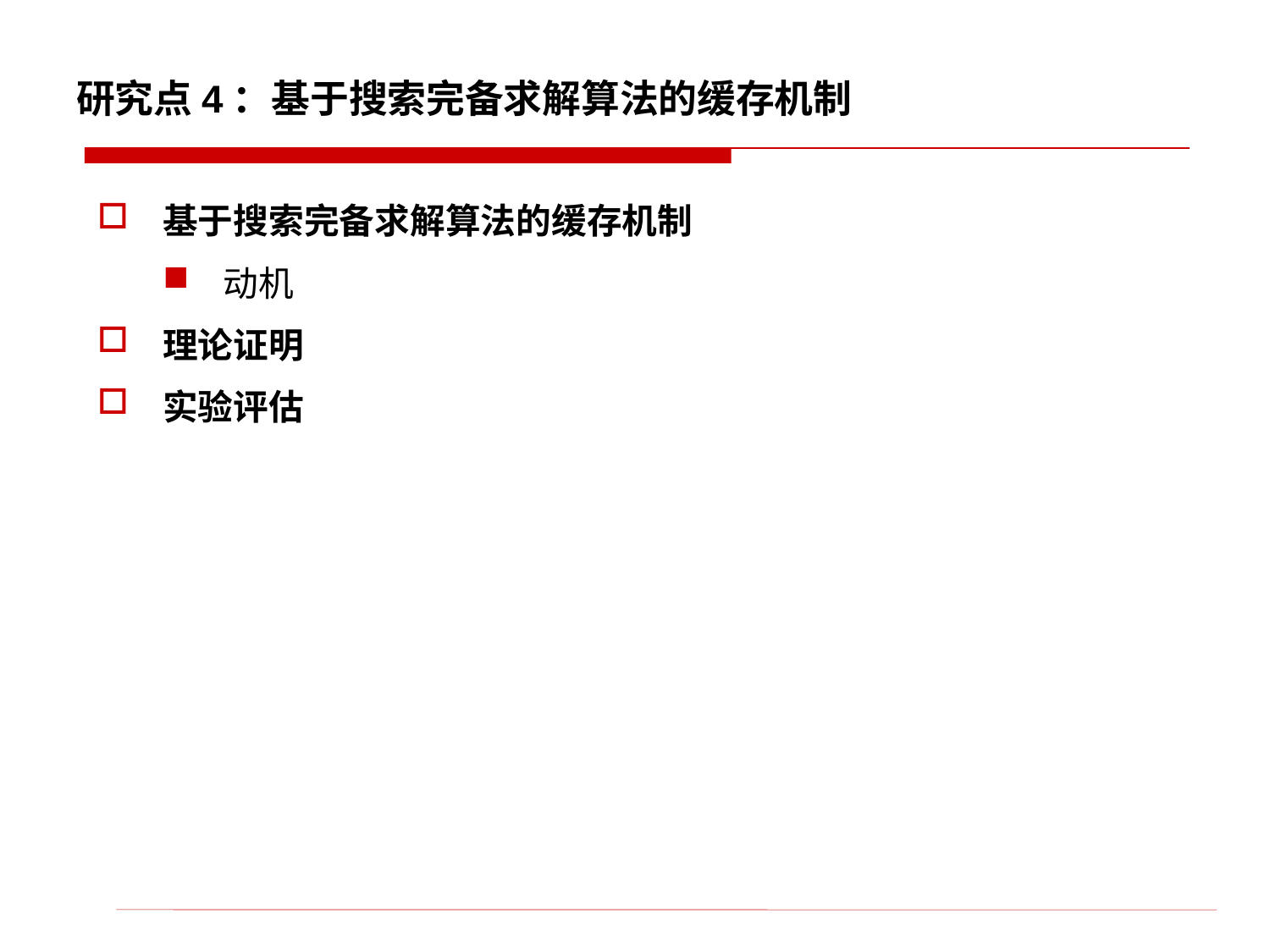

研究点4：基于搜索完备求解算法的缓存机制
基于搜索完备求解算法的缓存机制
动机
理论证明
实验评估